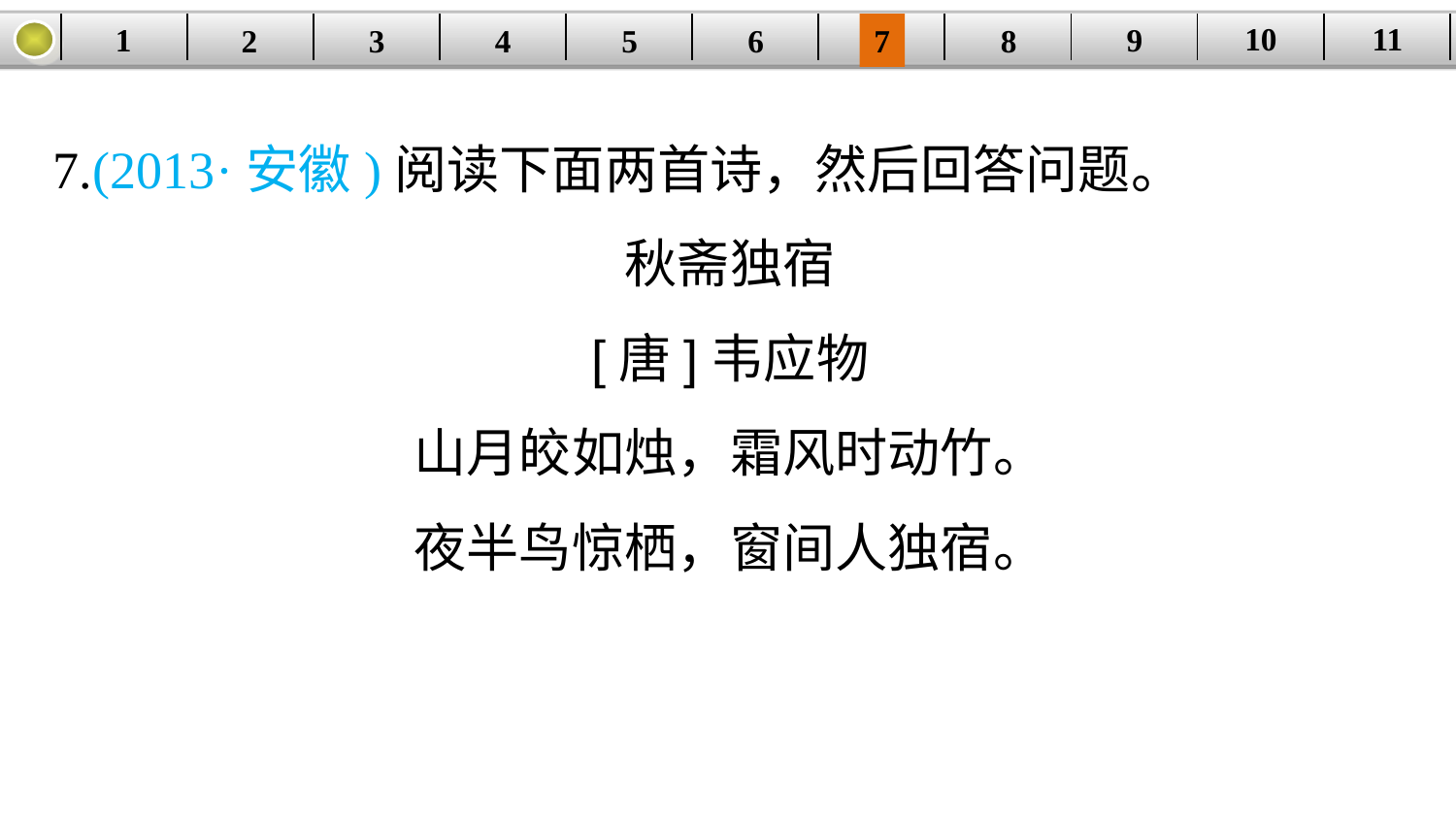

10

11
9
1
3
4
5
6
8
2
|  |  |  |  |  |  |  |  |  |  |  |
| --- | --- | --- | --- | --- | --- | --- | --- | --- | --- | --- |
7

7.(2013·安徽)阅读下面两首诗，然后回答问题。
秋斋独宿
[唐]韦应物
山月皎如烛，霜风时动竹。
夜半鸟惊栖，窗间人独宿。